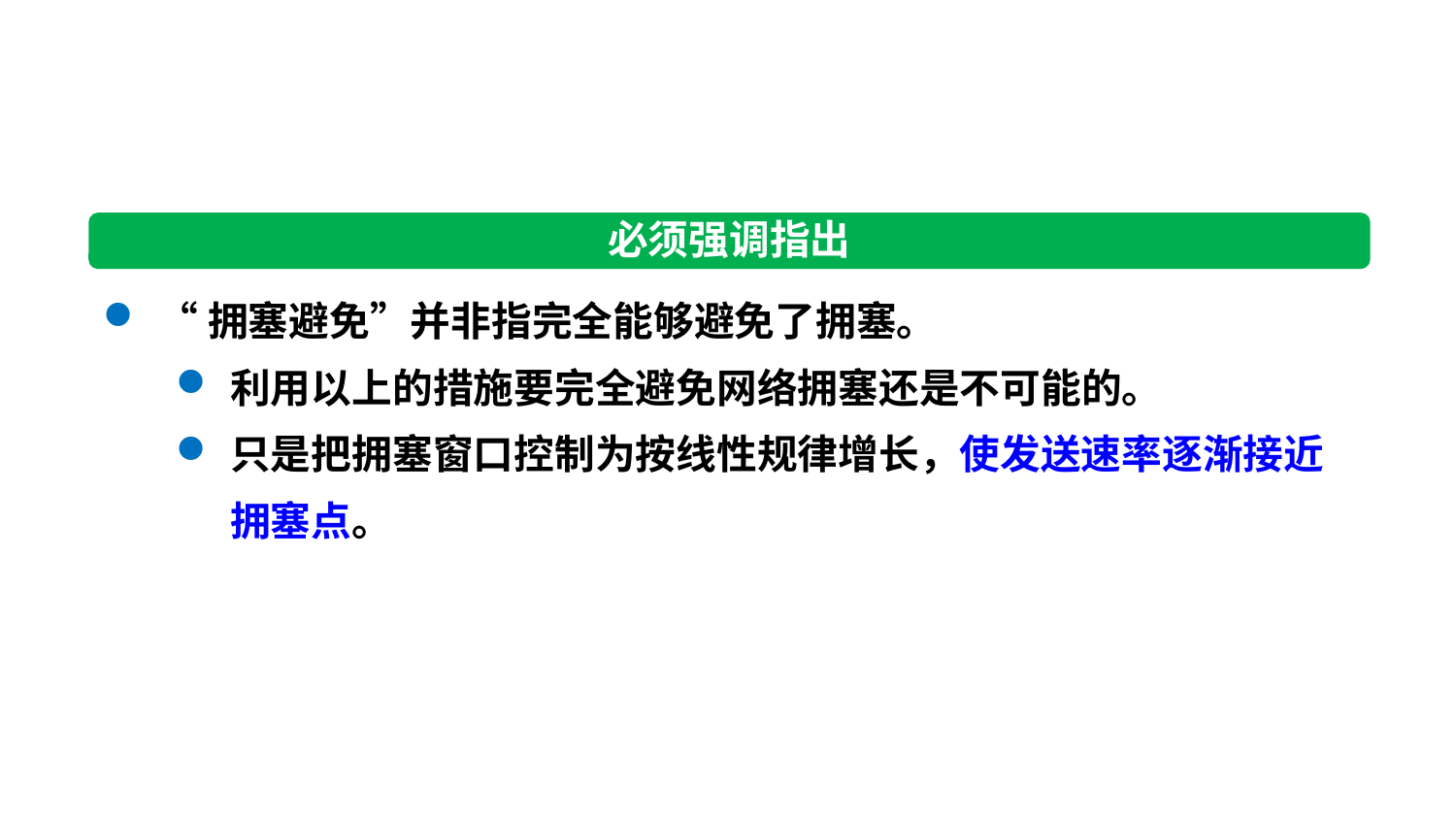

必须强调指出

“拥塞避免”并非指完全能够避免了拥塞。
利用以上的措施要完全避免网络拥塞还是不可能的。
只是把拥塞窗口控制为按线性规律增长，使发送速率逐渐接近拥塞点。
172